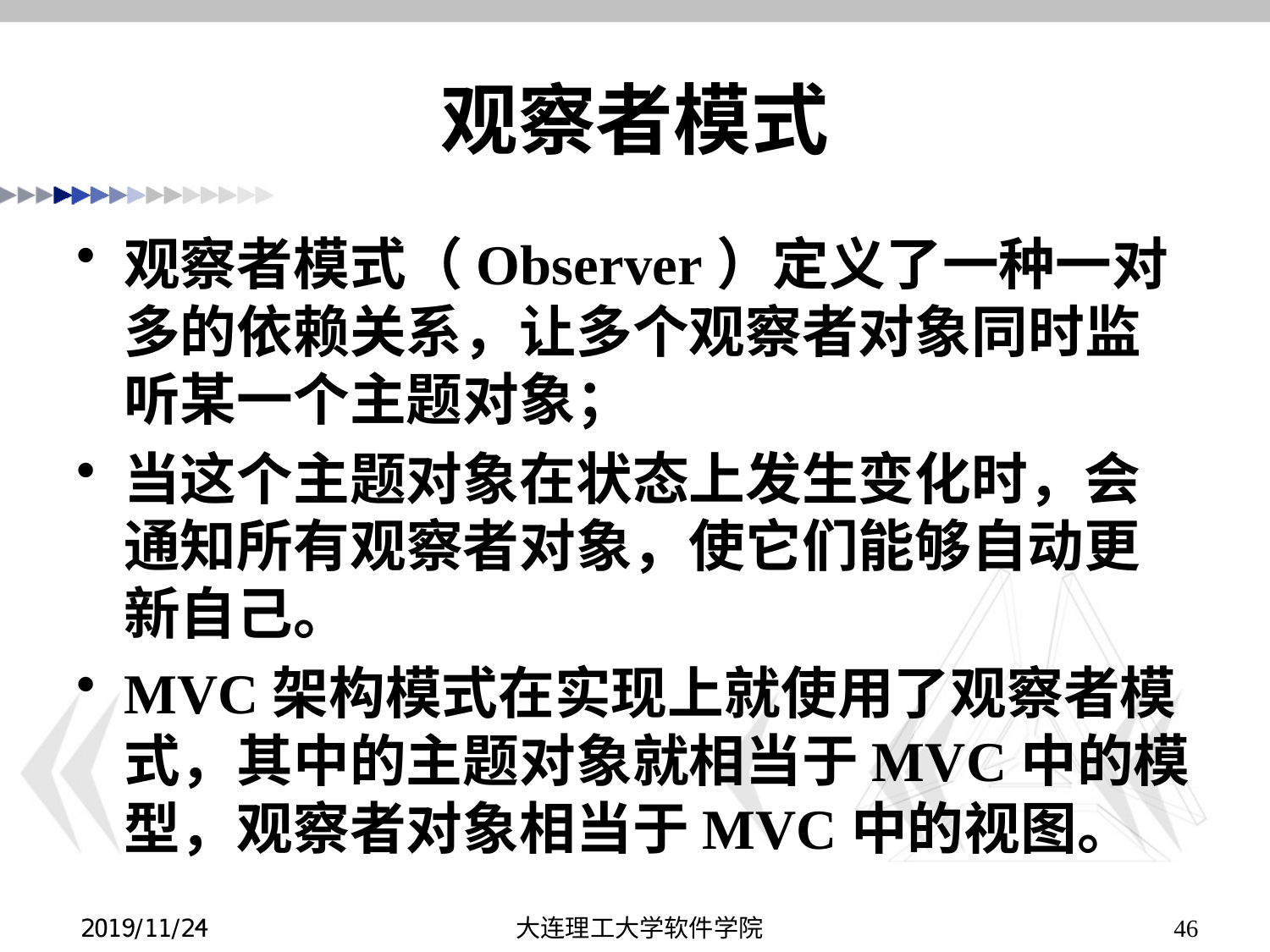

# 观察者模式
观察者模式（Observer）定义了一种一对多的依赖关系，让多个观察者对象同时监听某一个主题对象；
当这个主题对象在状态上发生变化时，会通知所有观察者对象，使它们能够自动更新自己。
MVC架构模式在实现上就使用了观察者模式，其中的主题对象就相当于MVC中的模型，观察者对象相当于MVC中的视图。
2019/11/24
大连理工大学软件学院
46